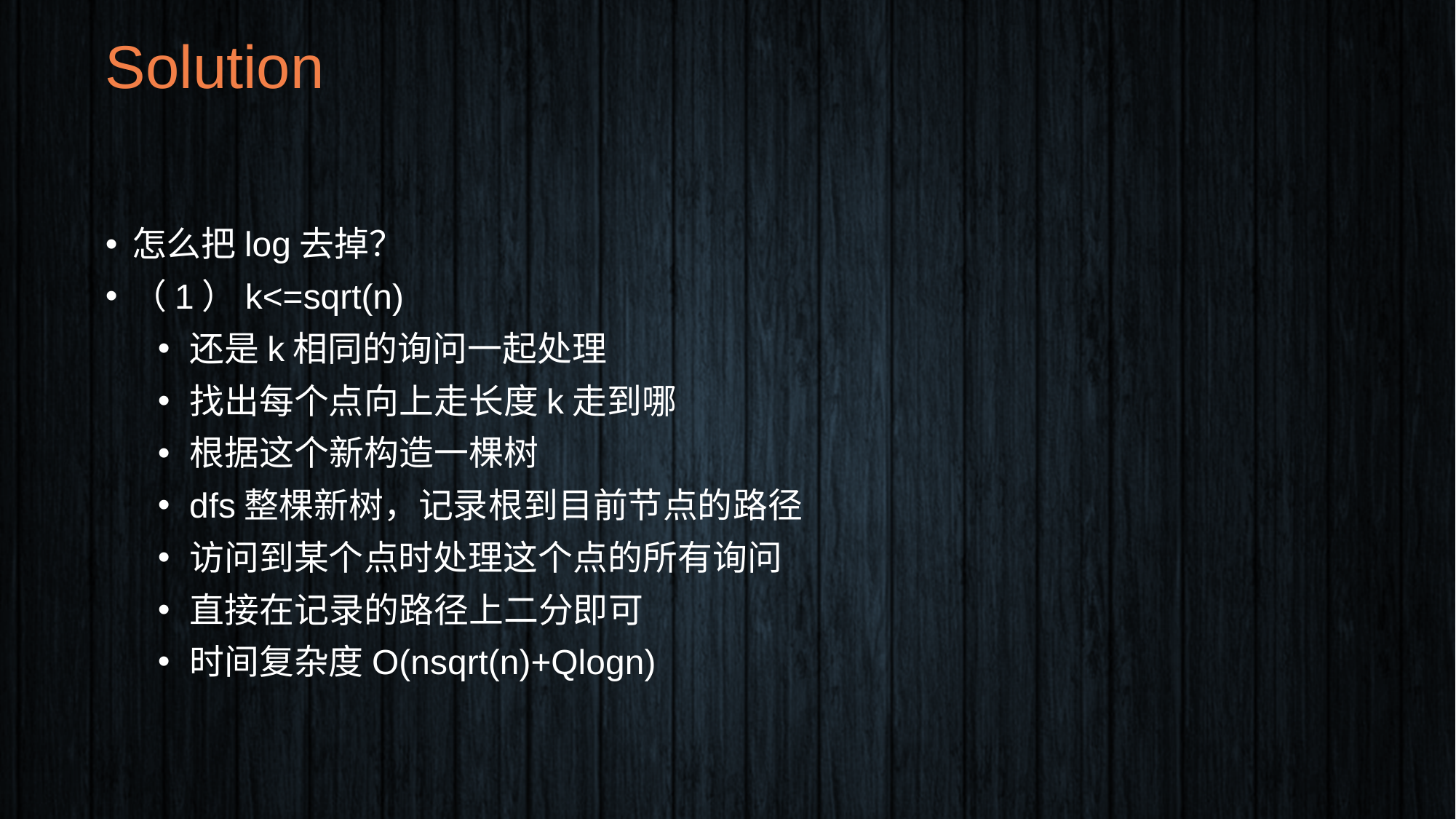

# Solution
怎么把log去掉？
（1）k<=sqrt(n)
还是k相同的询问一起处理
找出每个点向上走长度k走到哪
根据这个新构造一棵树
dfs整棵新树，记录根到目前节点的路径
访问到某个点时处理这个点的所有询问
直接在记录的路径上二分即可
时间复杂度O(nsqrt(n)+Qlogn)